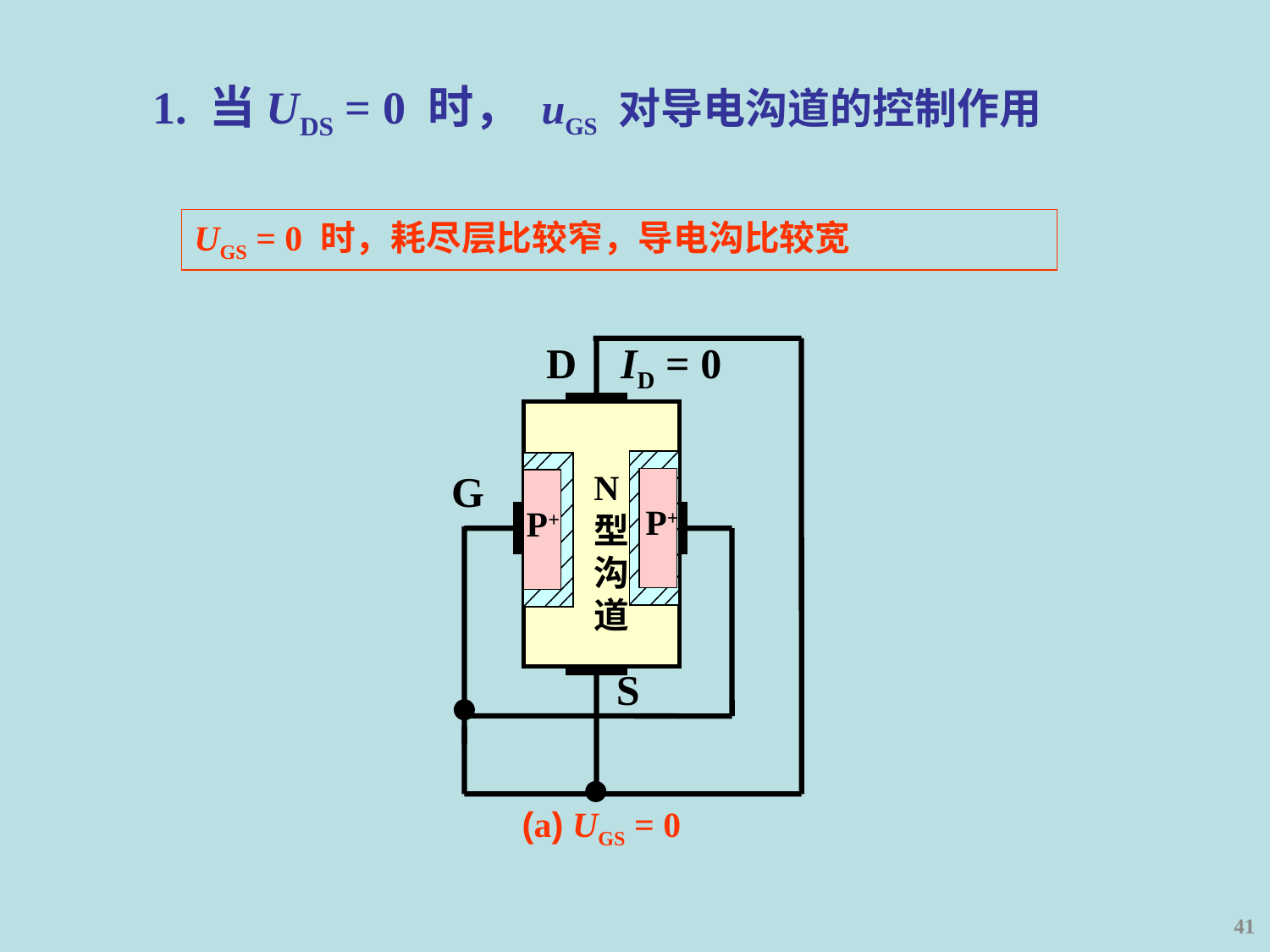

1. 当UDS = 0 时， uGS 对导电沟道的控制作用
UGS = 0 时，耗尽层比较窄，导电沟比较宽
D
ID = 0

G
N型沟道

P+
P+

S

  (a) UGS = 0
41